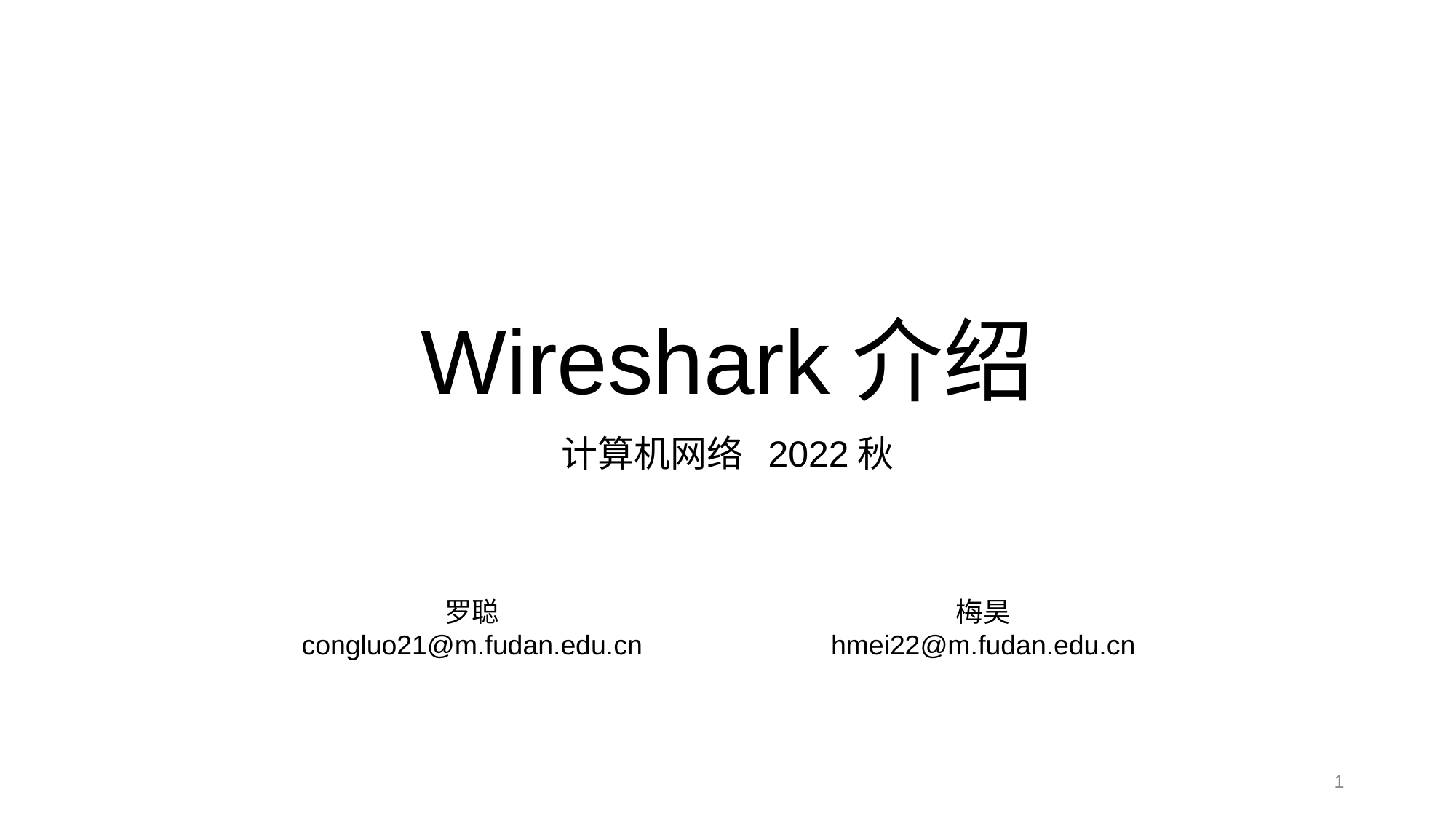

# Wireshark介绍
计算机网络  2022秋
罗聪
congluo21@m.fudan.edu.cn
梅昊
hmei22@m.fudan.edu.cn
1